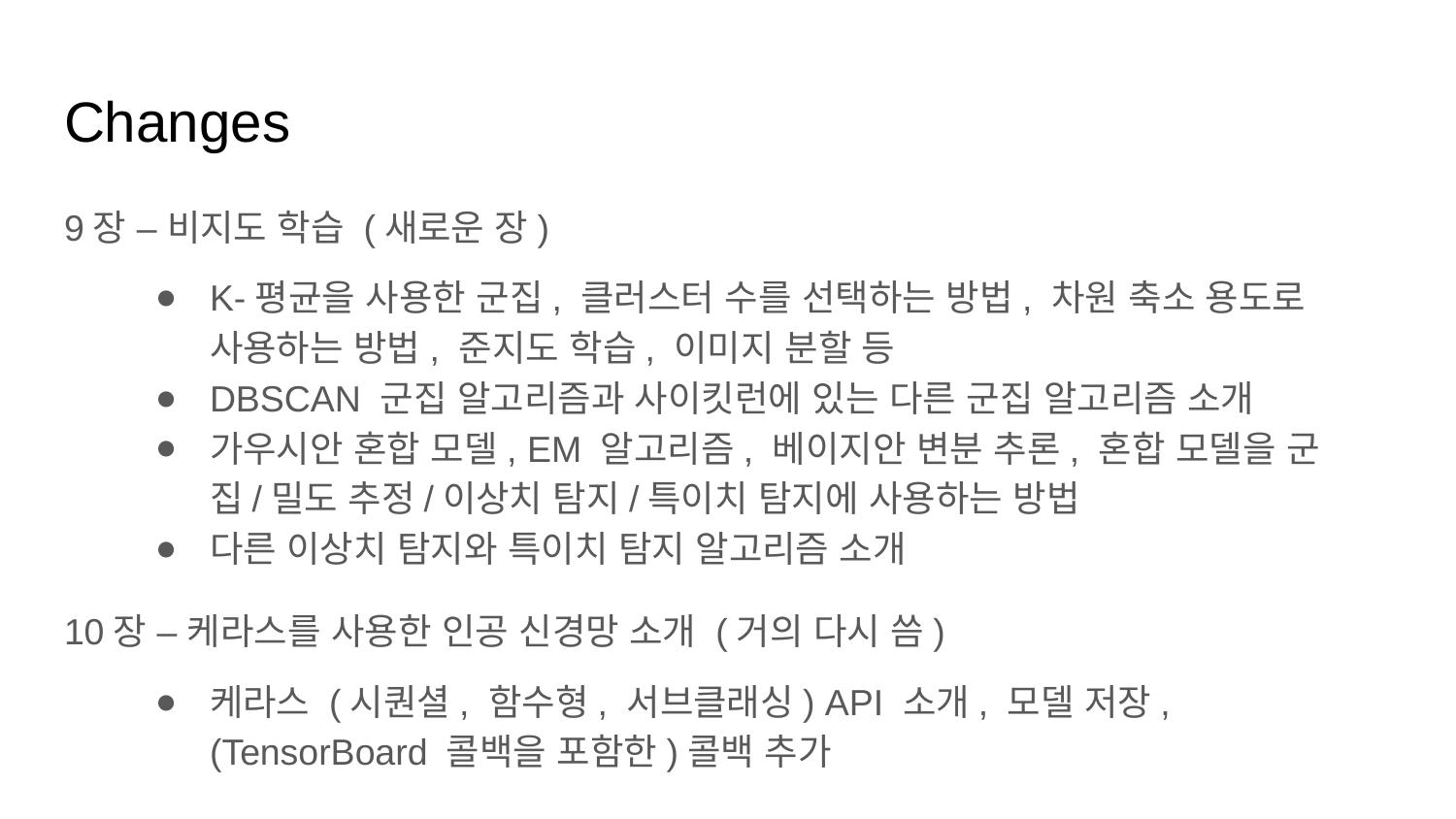

# Changes
9장 – 비지도 학습 (새로운 장)
K-평균을 사용한 군집, 클러스터 수를 선택하는 방법, 차원 축소 용도로 사용하는 방법, 준지도 학습, 이미지 분할 등
DBSCAN 군집 알고리즘과 사이킷런에 있는 다른 군집 알고리즘 소개
가우시안 혼합 모델, EM 알고리즘, 베이지안 변분 추론, 혼합 모델을 군집/밀도 추정/이상치 탐지/특이치 탐지에 사용하는 방법
다른 이상치 탐지와 특이치 탐지 알고리즘 소개
10장 – 케라스를 사용한 인공 신경망 소개 (거의 다시 씀)
케라스 (시퀀셜, 함수형, 서브클래싱) API 소개, 모델 저장, (TensorBoard 콜백을 포함한)콜백 추가